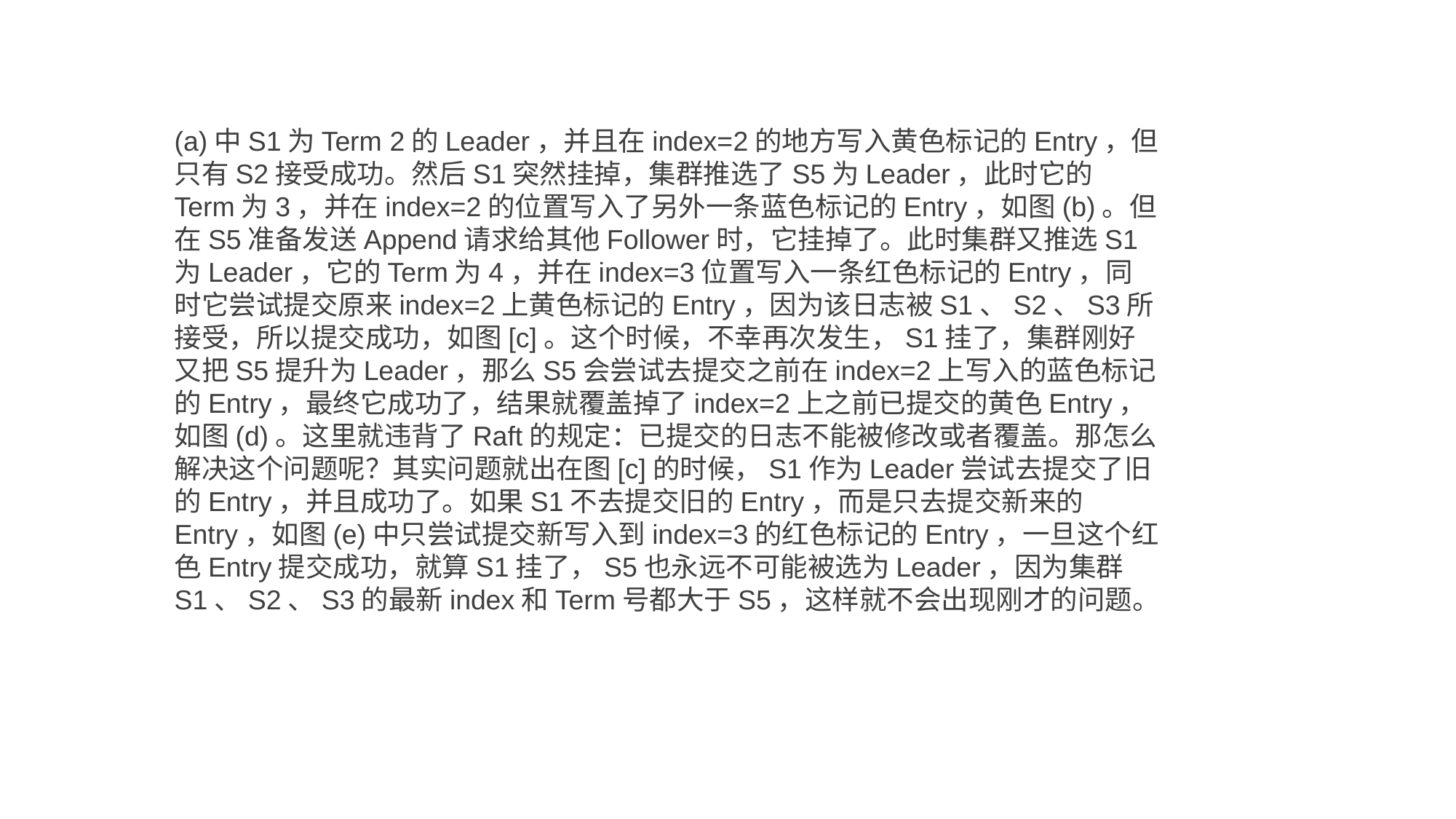

(a)中S1为Term 2的Leader，并且在index=2的地方写入黄色标记的Entry，但只有S2接受成功。然后S1突然挂掉，集群推选了S5为Leader，此时它的Term为3，并在index=2的位置写入了另外一条蓝色标记的Entry，如图(b)。但在S5准备发送Append请求给其他Follower时，它挂掉了。此时集群又推选S1为Leader，它的Term为4，并在index=3位置写入一条红色标记的Entry，同时它尝试提交原来index=2上黄色标记的Entry，因为该日志被S1、S2、S3所接受，所以提交成功，如图[c]。这个时候，不幸再次发生，S1挂了，集群刚好又把S5提升为Leader，那么S5会尝试去提交之前在index=2上写入的蓝色标记的Entry，最终它成功了，结果就覆盖掉了index=2上之前已提交的黄色Entry，如图(d)。这里就违背了Raft的规定：已提交的日志不能被修改或者覆盖。那怎么解决这个问题呢？其实问题就出在图[c]的时候，S1作为Leader尝试去提交了旧的Entry，并且成功了。如果S1不去提交旧的Entry，而是只去提交新来的Entry，如图(e)中只尝试提交新写入到index=3的红色标记的Entry，一旦这个红色Entry提交成功，就算S1挂了，S5也永远不可能被选为Leader，因为集群S1、S2、S3的最新index和Term号都大于S5，这样就不会出现刚才的问题。